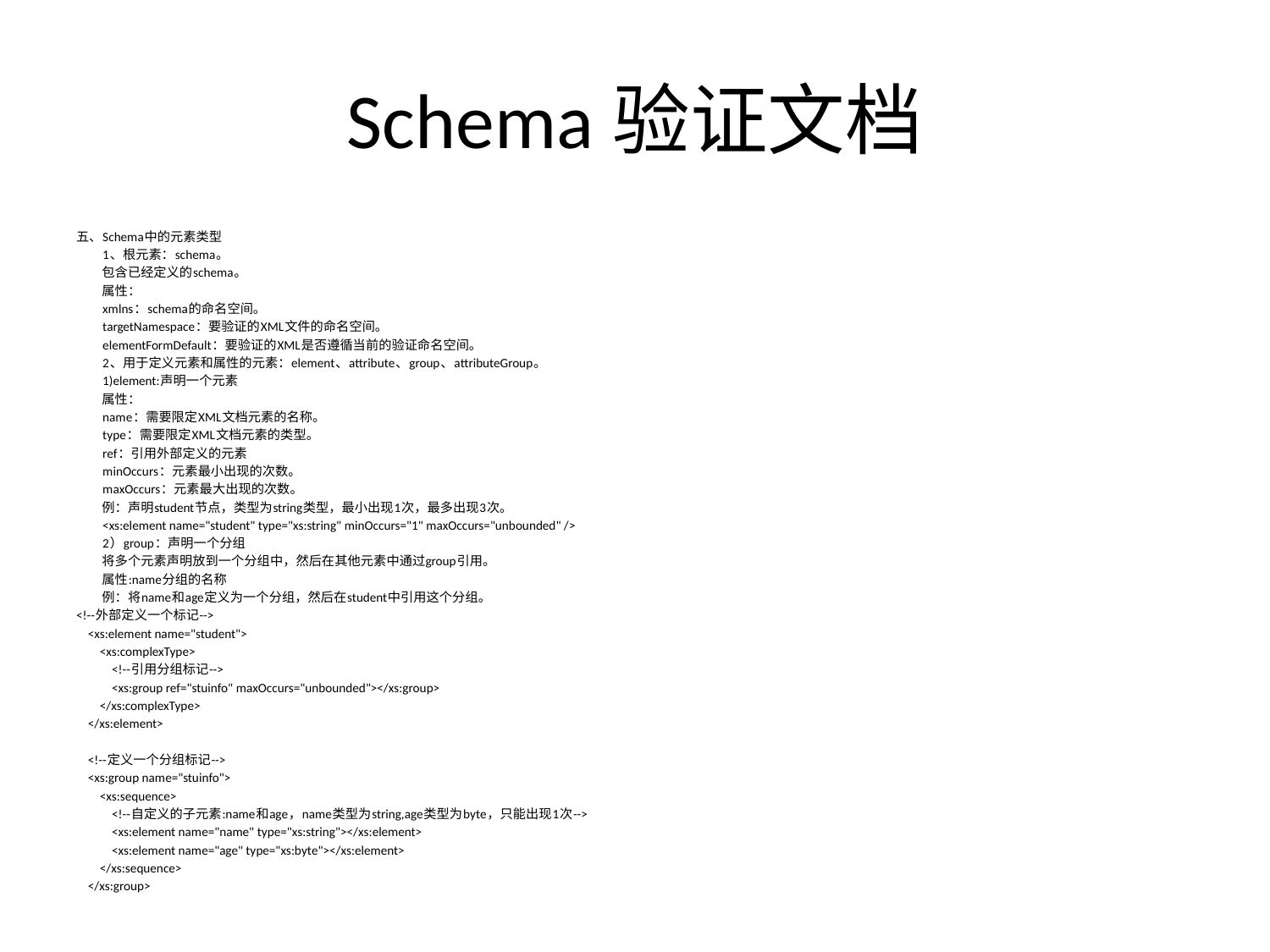

# Schema验证文档
五、Schema中的元素类型
　　1、根元素：schema。
　　包含已经定义的schema。
　　属性：
　　xmlns：schema的命名空间。
　　targetNamespace：要验证的XML文件的命名空间。
　　elementFormDefault：要验证的XML是否遵循当前的验证命名空间。
　　2、用于定义元素和属性的元素：element、attribute、group、attributeGroup。
　　1)element:声明一个元素
　　属性：
　　name：需要限定XML文档元素的名称。
　　type：需要限定XML文档元素的类型。
　　ref：引用外部定义的元素
　　minOccurs：元素最小出现的次数。
　　maxOccurs：元素最大出现的次数。
　　例：声明student节点，类型为string类型，最小出现1次，最多出现3次。
　　<xs:element name="student" type="xs:string" minOccurs="1" maxOccurs="unbounded" />
　　2）group：声明一个分组
　　将多个元素声明放到一个分组中，然后在其他元素中通过group引用。
　　属性:name分组的名称
　　例：将name和age定义为一个分组，然后在student中引用这个分组。
<!--外部定义一个标记-->
    <xs:element name="student">
        <xs:complexType>
            <!--引用分组标记-->
            <xs:group ref="stuinfo" maxOccurs="unbounded"></xs:group>
        </xs:complexType>
    </xs:element>

    <!--定义一个分组标记-->
    <xs:group name="stuinfo">
        <xs:sequence>
            <!--自定义的子元素:name和age，name类型为string,age类型为byte，只能出现1次-->
            <xs:element name="name" type="xs:string"></xs:element>
            <xs:element name="age" type="xs:byte"></xs:element>
        </xs:sequence>
    </xs:group>